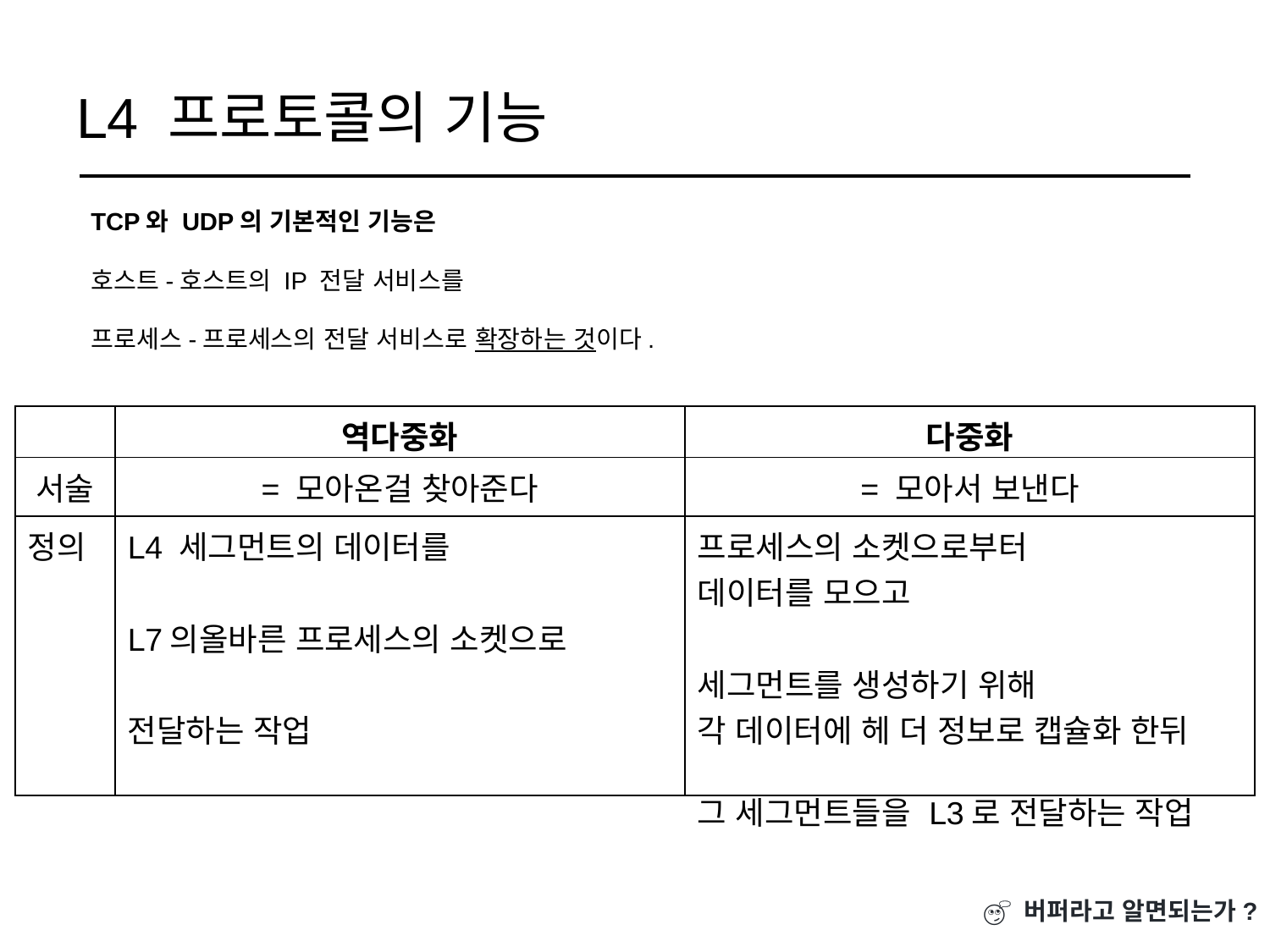

# L4 프로토콜의 기능
TCP와 UDP의 기본적인 기능은
호스트-호스트의 IP 전달 서비스를
프로세스-프로세스의 전달 서비스로 확장하는 것이다.
|  | 역다중화 | 다중화 |
| --- | --- | --- |
| 서술 | = 모아온걸 찾아준다 | = 모아서 보낸다 |
| 정의 | L4 세그먼트의 데이터를 L7의올바른 프로세스의 소켓으로 전달하는 작업 | 프로세스의 소켓으로부터 데이터를 모으고 세그먼트를 생성하기 위해 각 데이터에 헤 더 정보로 캡슐화 한뒤 그 세그먼트들을 L3로 전달하는 작업 |
🤔 버퍼라고 알면되는가?